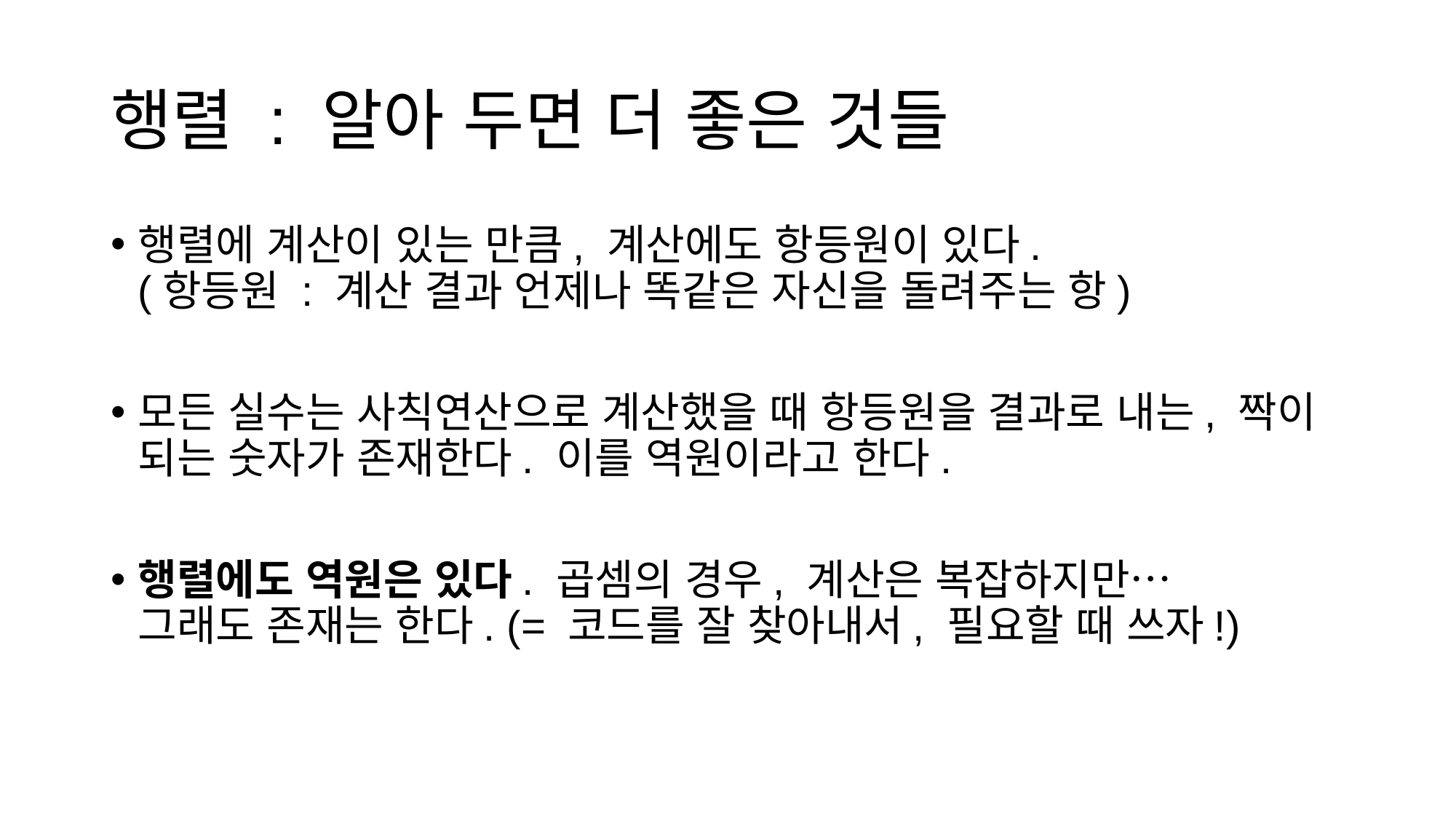

# 행렬 : 알아 두면 더 좋은 것들
행렬에 계산이 있는 만큼, 계산에도 항등원이 있다.
(항등원 : 계산 결과 언제나 똑같은 자신을 돌려주는 항)

모든 실수는 사칙연산으로 계산했을 때 항등원을 결과로 내는, 짝이 되는 숫자가 존재한다. 이를 역원이라고 한다.

행렬에도 역원은 있다. 곱셈의 경우, 계산은 복잡하지만…
그래도 존재는 한다. (= 코드를 잘 찾아내서, 필요할 때 쓰자!)